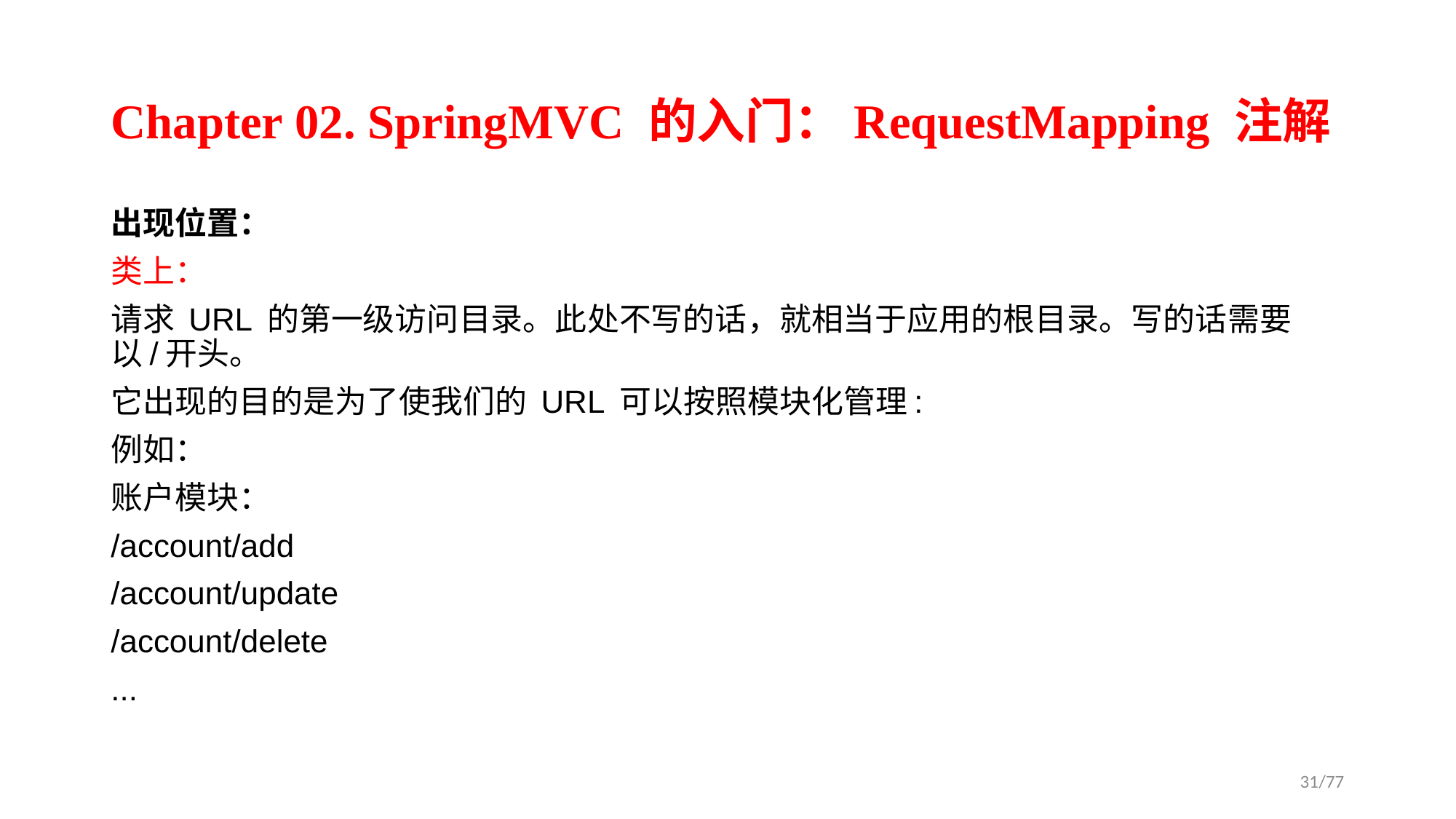

# Chapter 02. SpringMVC 的入门：RequestMapping 注解
出现位置：
类上：
请求 URL 的第一级访问目录。此处不写的话，就相当于应用的根目录。写的话需要以/开头。
它出现的目的是为了使我们的 URL 可以按照模块化管理:
例如：
账户模块：
/account/add
/account/update
/account/delete
...

31